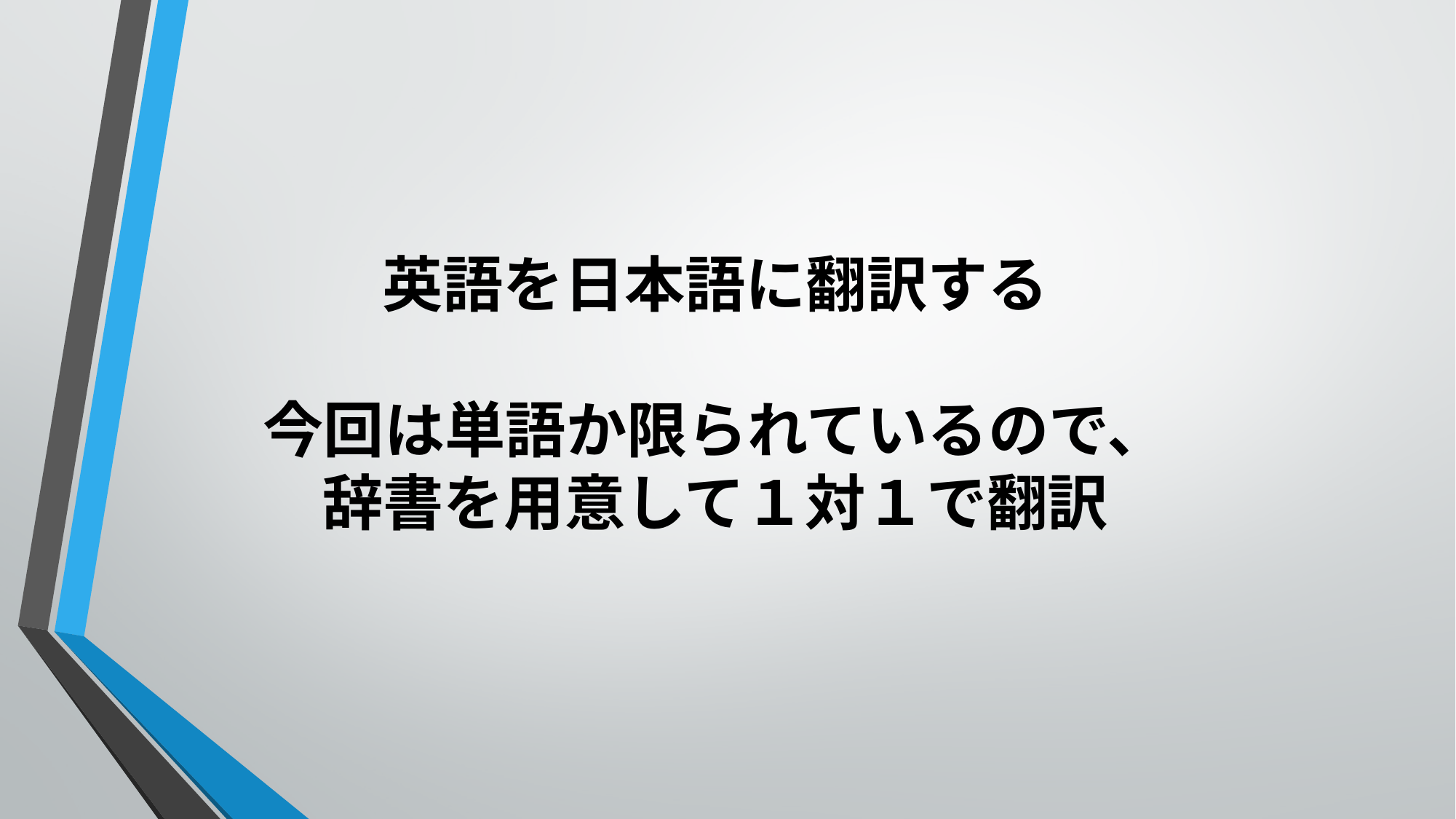

英語を日本語に翻訳する

今回は単語か限られているので、
辞書を用意して１対１で翻訳